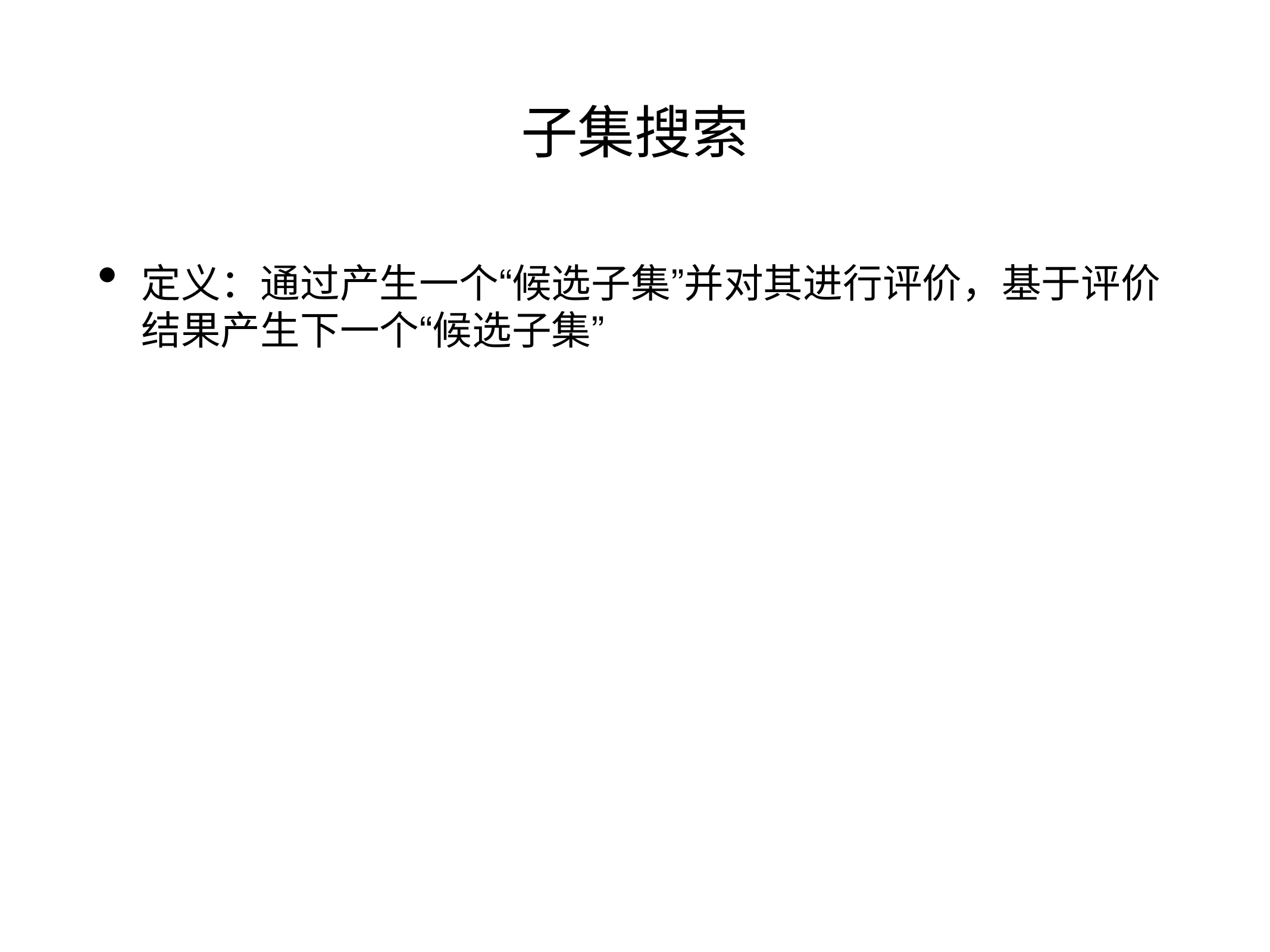

# 子集搜索
定义：通过产生一个“候选子集”并对其进行评价，基于评价结果产生下一个“候选子集”